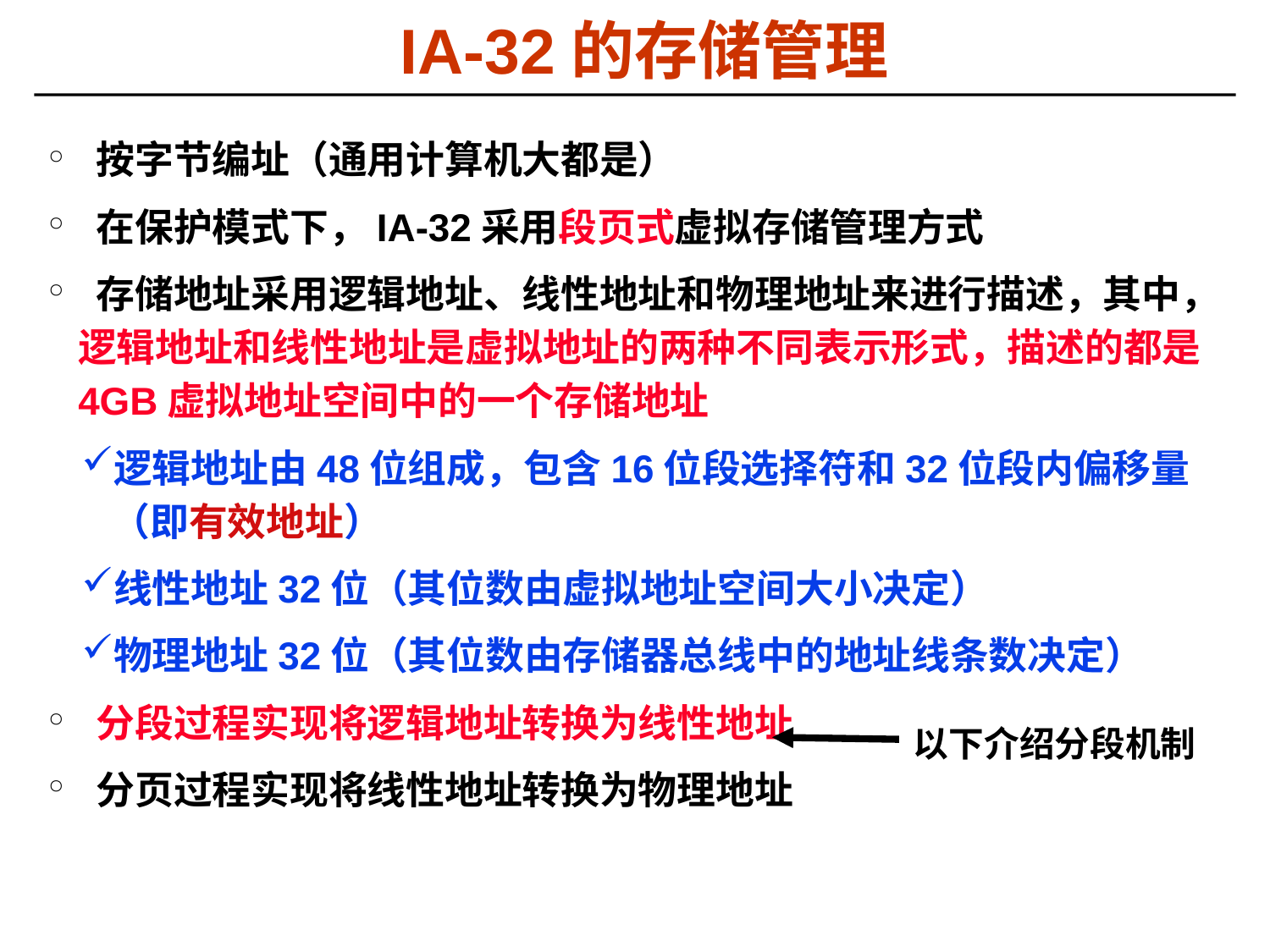

# IA-32的存储管理
 按字节编址（通用计算机大都是）
 在保护模式下，IA-32采用段页式虚拟存储管理方式
 存储地址采用逻辑地址、线性地址和物理地址来进行描述，其中，逻辑地址和线性地址是虚拟地址的两种不同表示形式，描述的都是4GB虚拟地址空间中的一个存储地址
逻辑地址由48位组成，包含16位段选择符和32位段内偏移量（即有效地址）
线性地址32位（其位数由虚拟地址空间大小决定）
物理地址32位（其位数由存储器总线中的地址线条数决定）
 分段过程实现将逻辑地址转换为线性地址
 分页过程实现将线性地址转换为物理地址
以下介绍分段机制